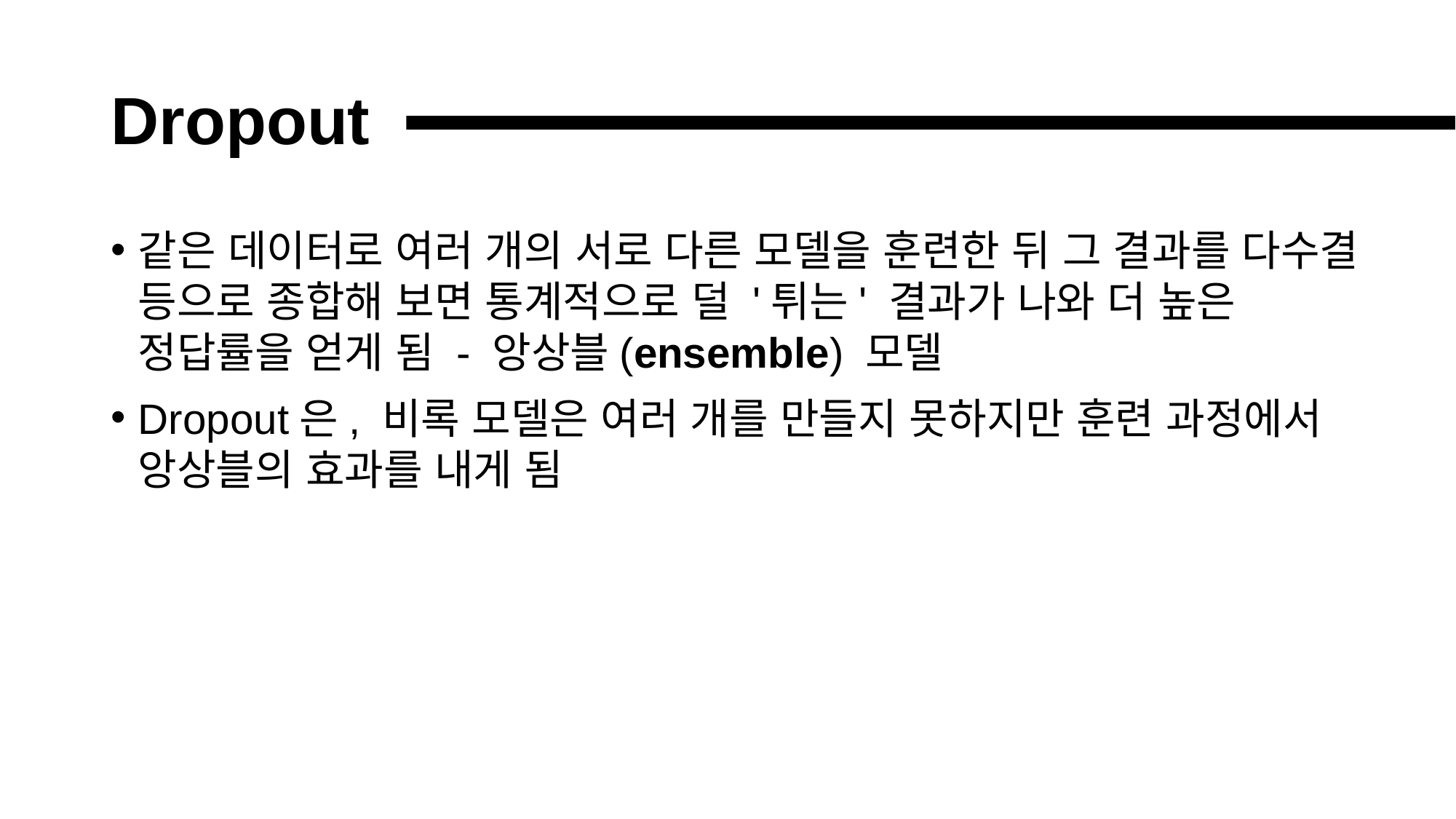

# Dropout
같은 데이터로 여러 개의 서로 다른 모델을 훈련한 뒤 그 결과를 다수결 등으로 종합해 보면 통계적으로 덜 '튀는' 결과가 나와 더 높은 정답률을 얻게 됨 - 앙상블(ensemble) 모델
Dropout은, 비록 모델은 여러 개를 만들지 못하지만 훈련 과정에서 앙상블의 효과를 내게 됨